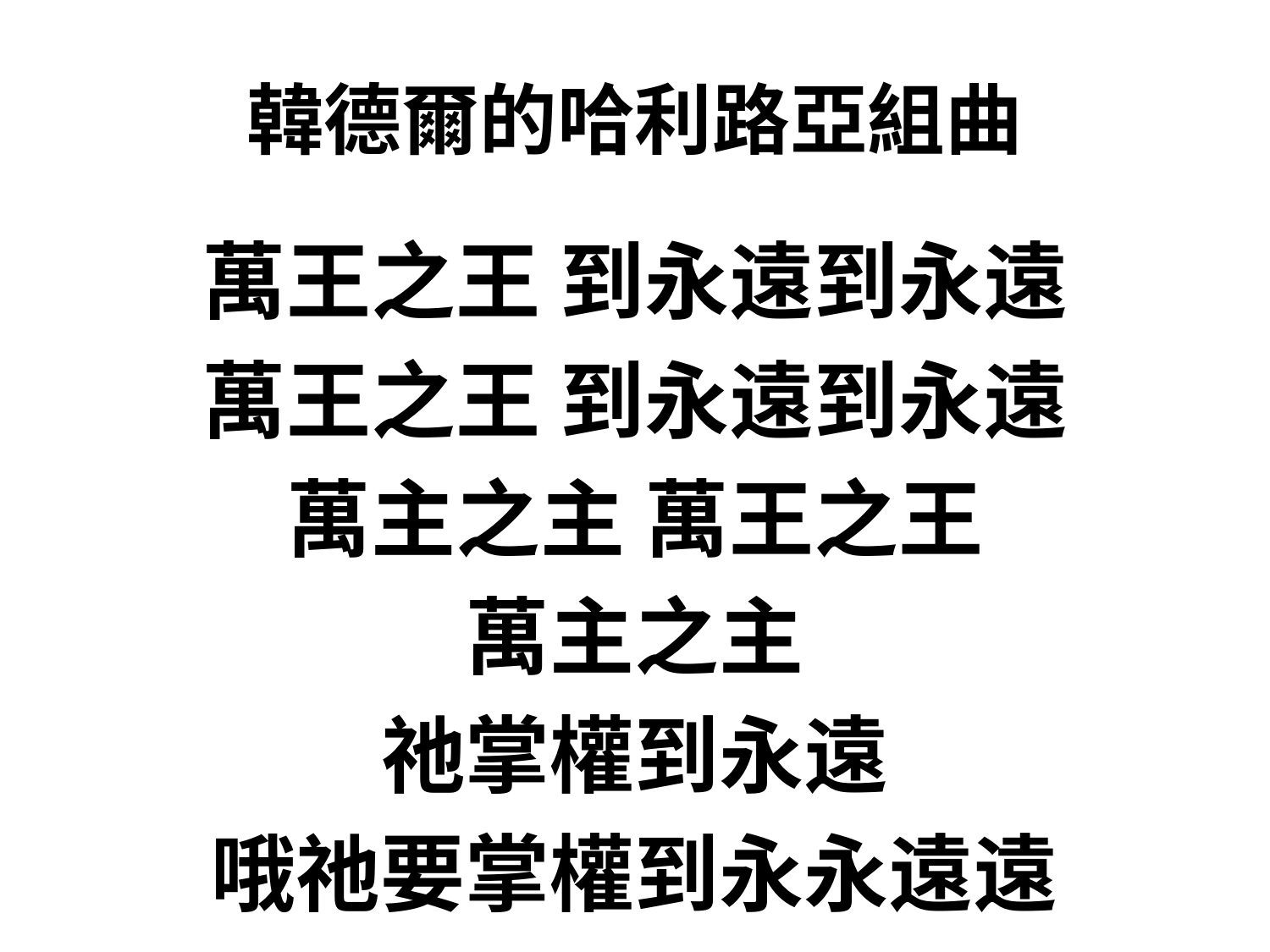

# 韓德爾的哈利路亞組曲
萬王之王 到永遠到永遠
萬王之王 到永遠到永遠
萬主之主 萬王之王
萬主之主
祂掌權到永遠
哦祂要掌權到永永遠遠